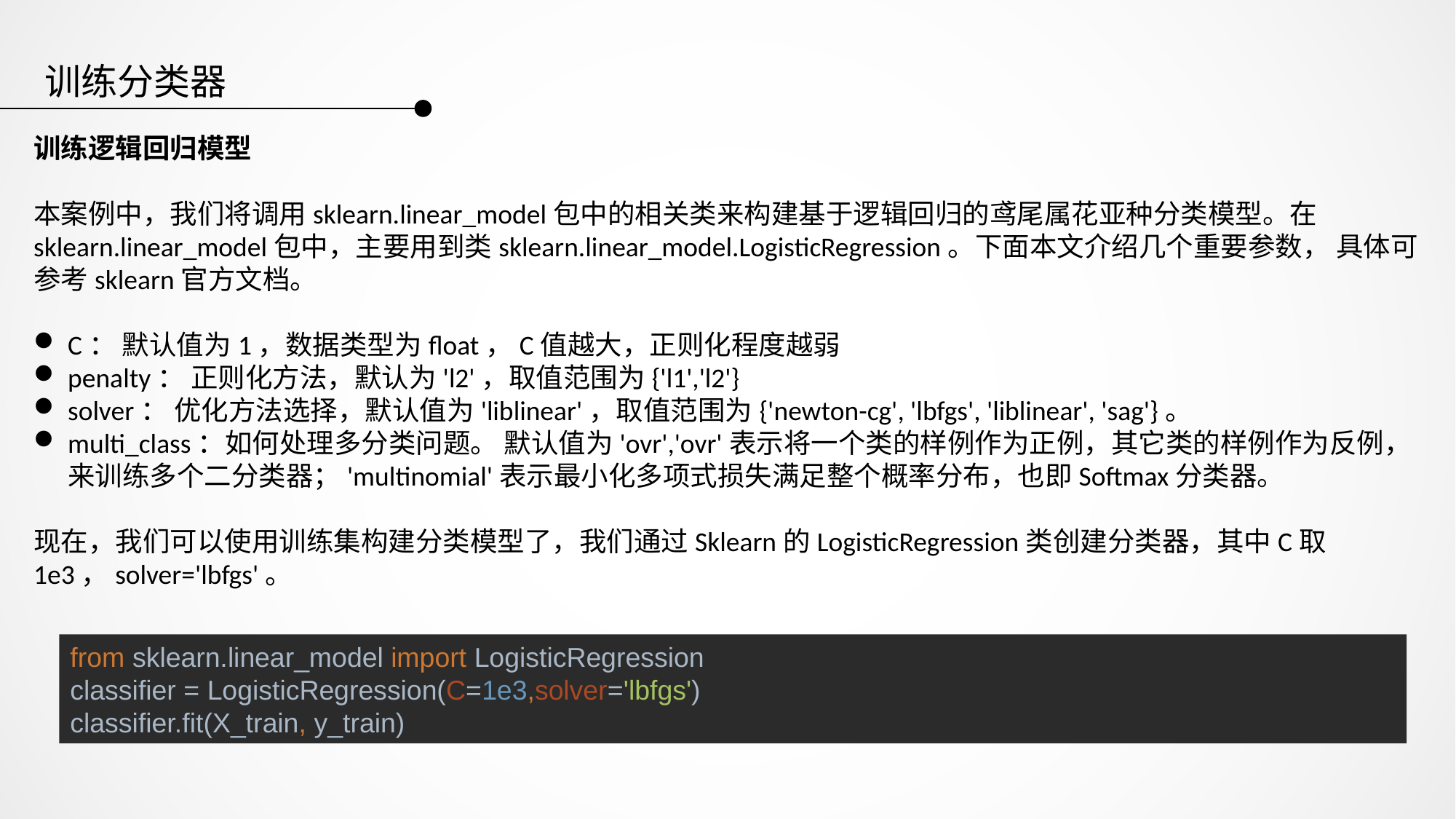

训练分类器

训练逻辑回归模型

本案例中，我们将调用sklearn.linear_model包中的相关类来构建基于逻辑回归的鸢尾属花亚种分类模型。在sklearn.linear_model包中，主要用到类sklearn.linear_model.LogisticRegression。下面本文介绍几个重要参数， 具体可参考sklearn官方文档。

C： 默认值为1，数据类型为float，C值越大，正则化程度越弱
penalty： 正则化方法，默认为'l2'，取值范围为{'l1','l2'}
solver： 优化方法选择，默认值为'liblinear'，取值范围为{'newton-cg', 'lbfgs', 'liblinear', 'sag'}。
multi_class：如何处理多分类问题。 默认值为'ovr','ovr'表示将一个类的样例作为正例，其它类的样例作为反例，来训练多个二分类器；'multinomial'表示最小化多项式损失满足整个概率分布，也即Softmax分类器。

现在，我们可以使用训练集构建分类模型了，我们通过Sklearn的LogisticRegression类创建分类器，其中C取1e3，solver='lbfgs'。
from sklearn.linear_model import LogisticRegression
classifier = LogisticRegression(C=1e3,solver='lbfgs')
classifier.fit(X_train, y_train)